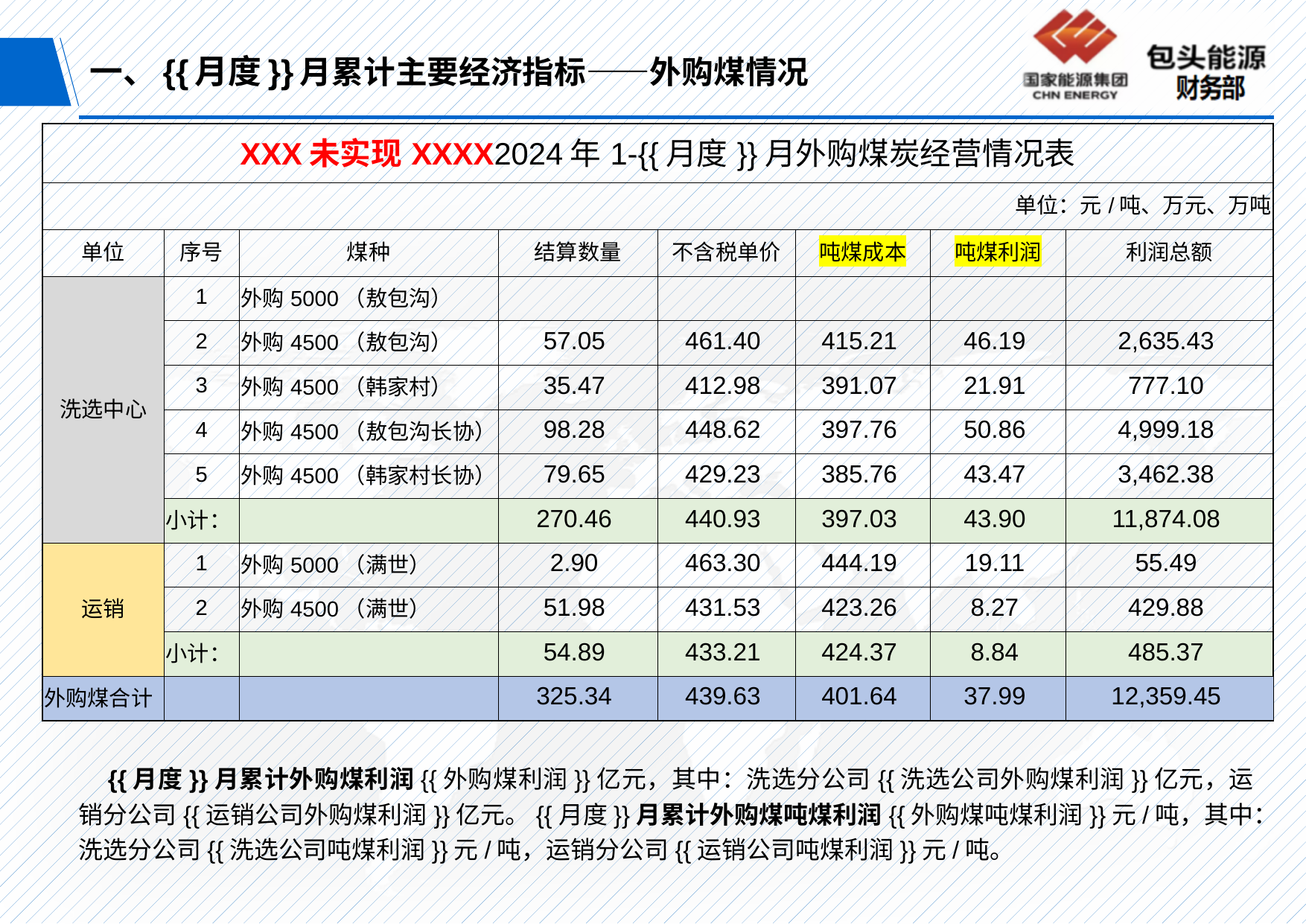

# 一、{{月度}}月累计主要经济指标——外购煤情况
| XXX未实现XXXX2024年1-{{月度}}月外购煤炭经营情况表 |  |  |  |  |  |  |  |
| --- | --- | --- | --- | --- | --- | --- | --- |
| 单位：元/吨、万元、万吨 |  |  |  |  |  |  |  |
| 单位 | 序号 | 煤种 | 结算数量 | 不含税单价 | 吨煤成本 | 吨煤利润 | 利润总额 |
| 洗选中心 | 1 | 外购5000（敖包沟） |  |  |  |  |  |
|  | 2 | 外购4500（敖包沟） | 57.05 | 461.40 | 415.21 | 46.19 | 2,635.43 |
|  | 3 | 外购4500（韩家村） | 35.47 | 412.98 | 391.07 | 21.91 | 777.10 |
|  | 4 | 外购4500（敖包沟长协） | 98.28 | 448.62 | 397.76 | 50.86 | 4,999.18 |
|  | 5 | 外购4500（韩家村长协） | 79.65 | 429.23 | 385.76 | 43.47 | 3,462.38 |
|  | 小计： |  | 270.46 | 440.93 | 397.03 | 43.90 | 11,874.08 |
| 运销 | 1 | 外购5000（满世） | 2.90 | 463.30 | 444.19 | 19.11 | 55.49 |
|  | 2 | 外购4500（满世） | 51.98 | 431.53 | 423.26 | 8.27 | 429.88 |
|  | 小计： |  | 54.89 | 433.21 | 424.37 | 8.84 | 485.37 |
| 外购煤合计 |  |  | 325.34 | 439.63 | 401.64 | 37.99 | 12,359.45 |
    {{月度}}月累计外购煤利润{{外购煤利润}}亿元，其中：洗选分公司{{洗选公司外购煤利润}}亿元，运销分公司{{运销公司外购煤利润}}亿元。{{月度}}月累计外购煤吨煤利润{{外购煤吨煤利润}}元/吨，其中：洗选分公司{{洗选公司吨煤利润}}元/吨，运销分公司{{运销公司吨煤利润}}元/吨。

16